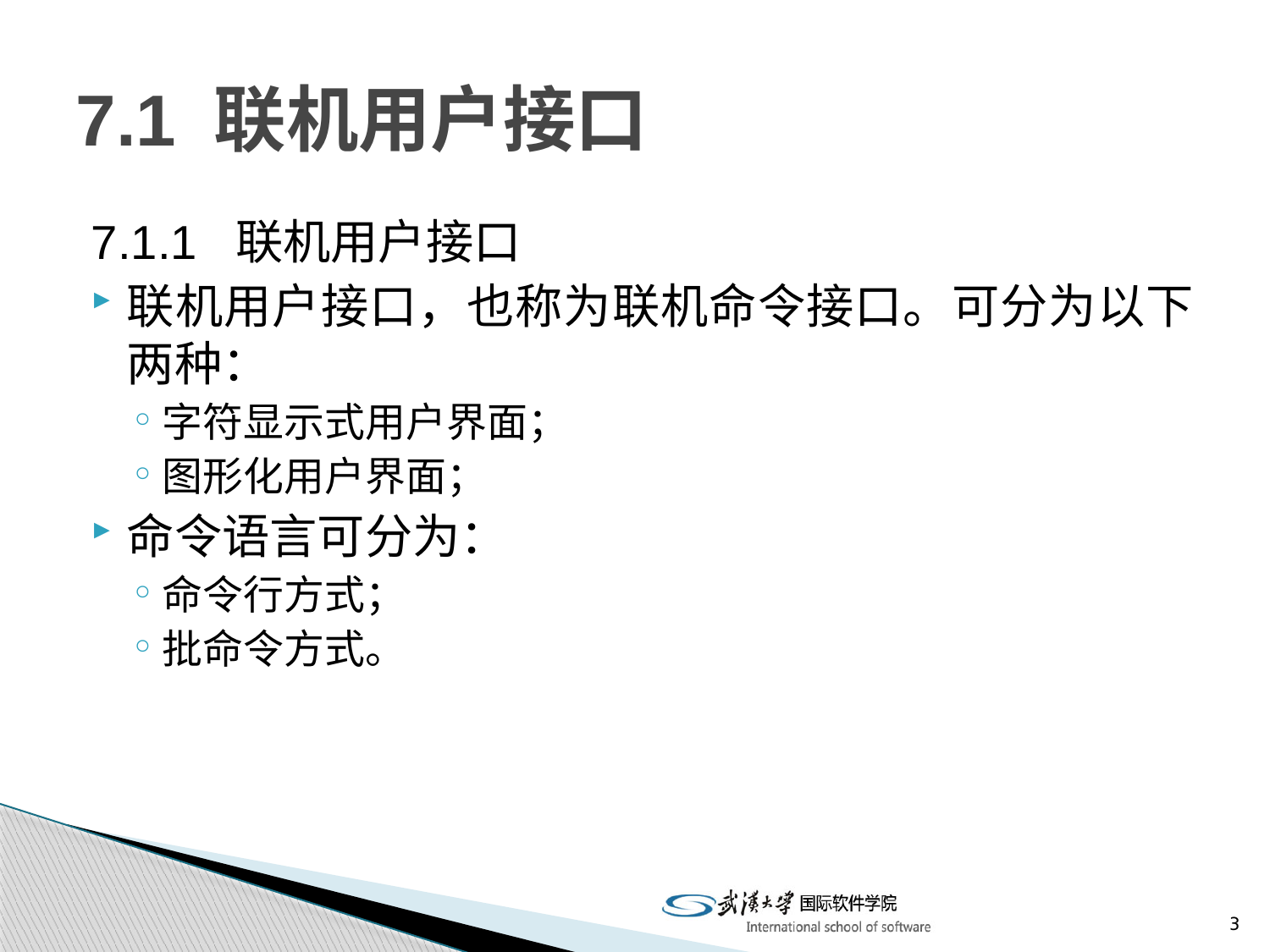

# 7.1 联机用户接口
7.1.1  联机用户接口
联机用户接口，也称为联机命令接口。可分为以下两种：
字符显示式用户界面；
图形化用户界面；
命令语言可分为：
命令行方式；
批命令方式。
3